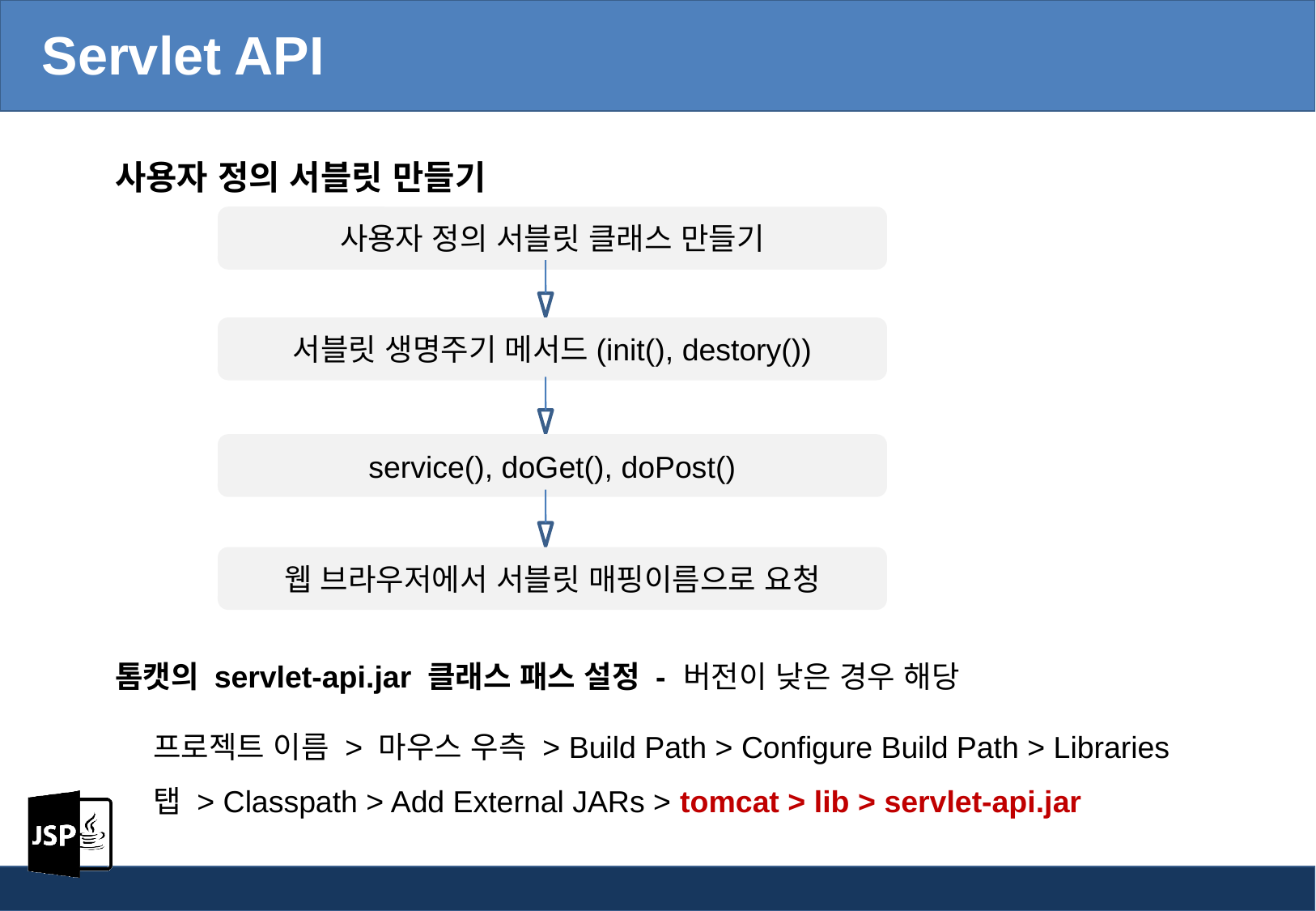

Servlet API
사용자 정의 서블릿 만들기
사용자 정의 서블릿 클래스 만들기

서블릿 생명주기 메서드(init(), destory())

service(), doGet(), doPost()

웹 브라우저에서 서블릿 매핑이름으로 요청
톰캣의 servlet-api.jar 클래스 패스 설정 - 버전이 낮은 경우 해당
프로젝트 이름 > 마우스 우측 > Build Path > Configure Build Path > Libraries 탭 > Classpath > Add External JARs > tomcat > lib > servlet-api.jar